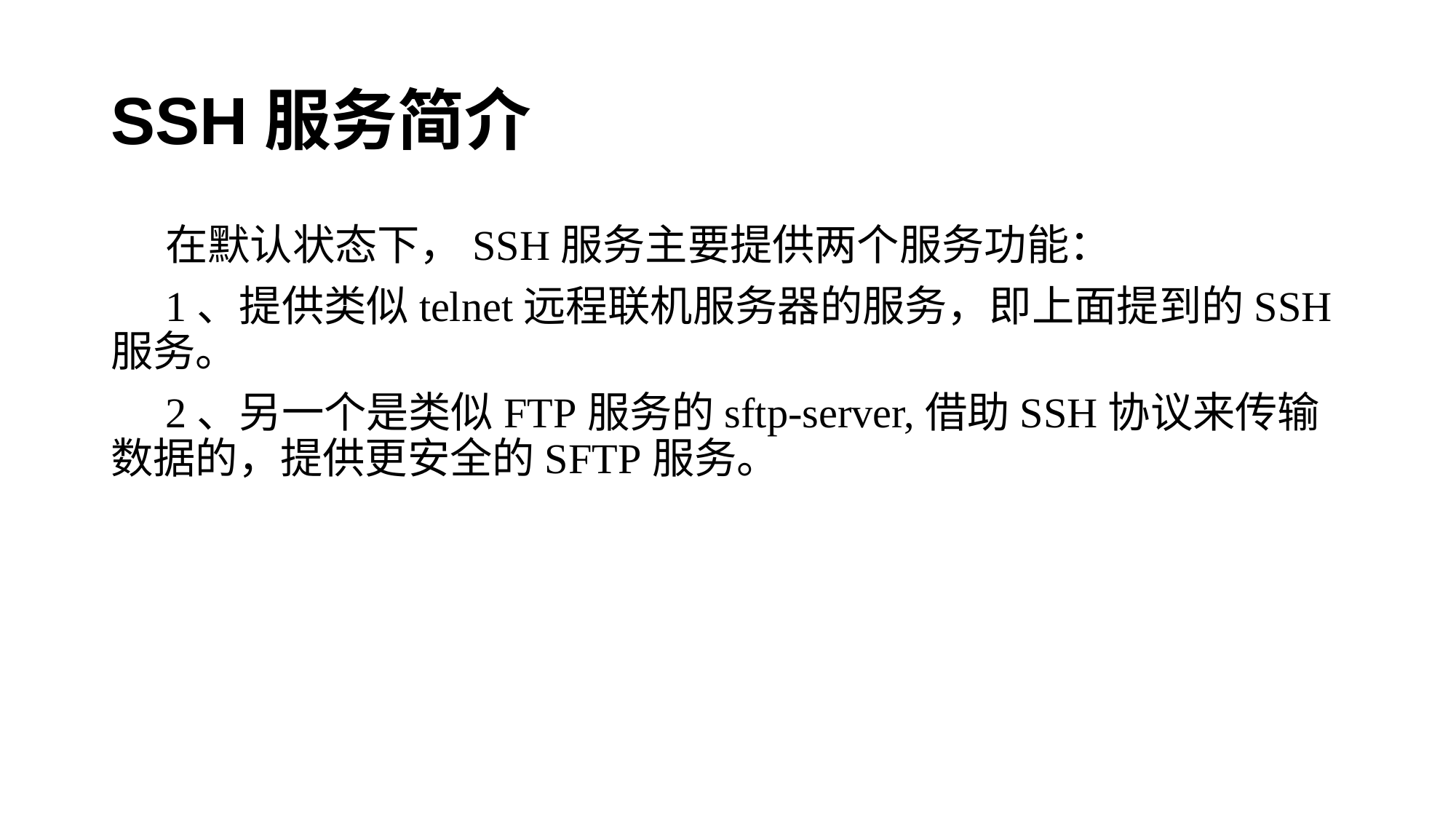

# SSH服务简介
在默认状态下，SSH服务主要提供两个服务功能：
1、提供类似telnet远程联机服务器的服务，即上面提到的SSH服务。
2、另一个是类似FTP服务的sftp-server,借助SSH协议来传输数据的，提供更安全的SFTP服务。